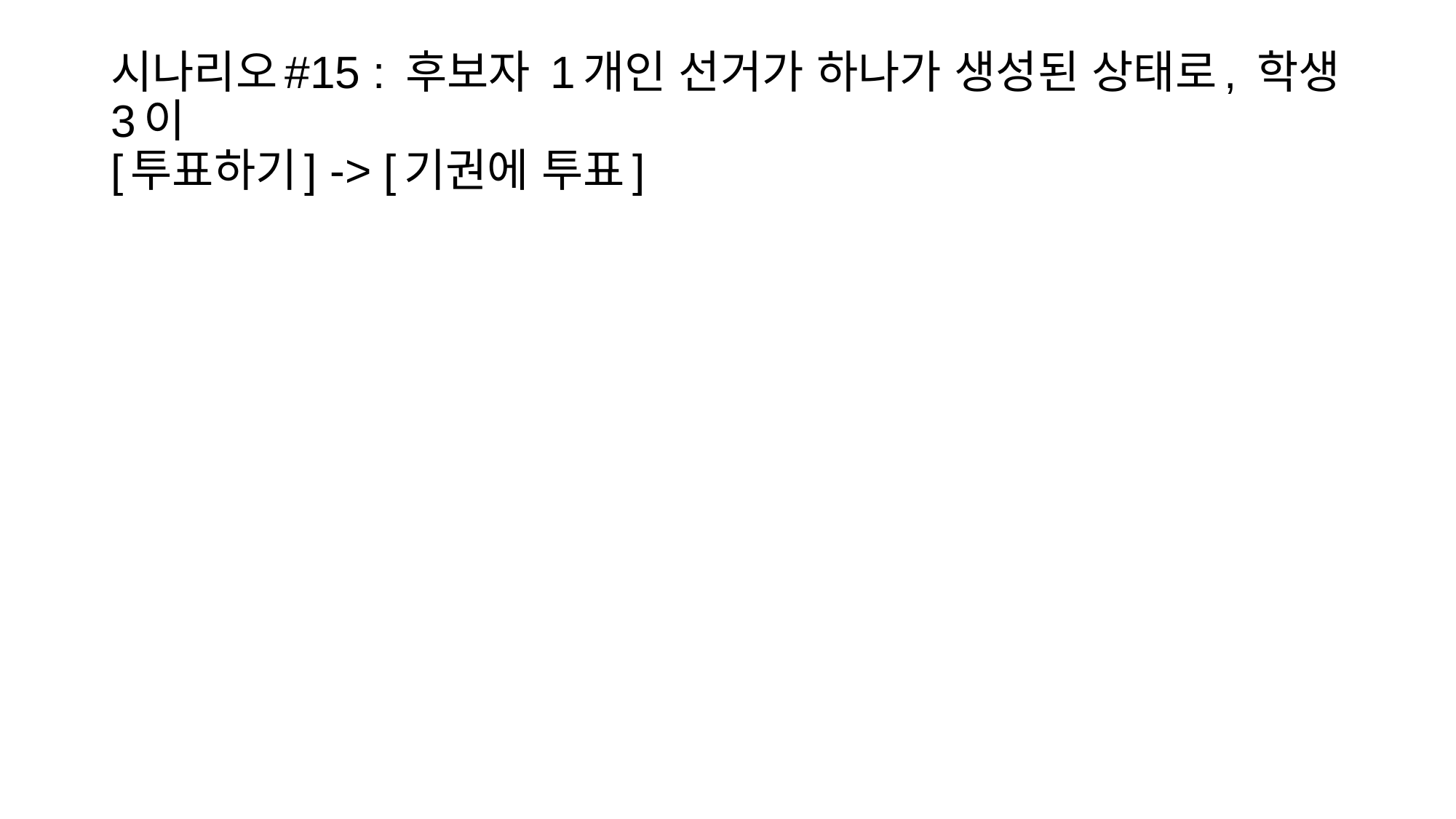

# 시나리오#15 : 후보자 1개인 선거가 하나가 생성된 상태로, 학생3이 [투표하기] -> [기권에 투표]